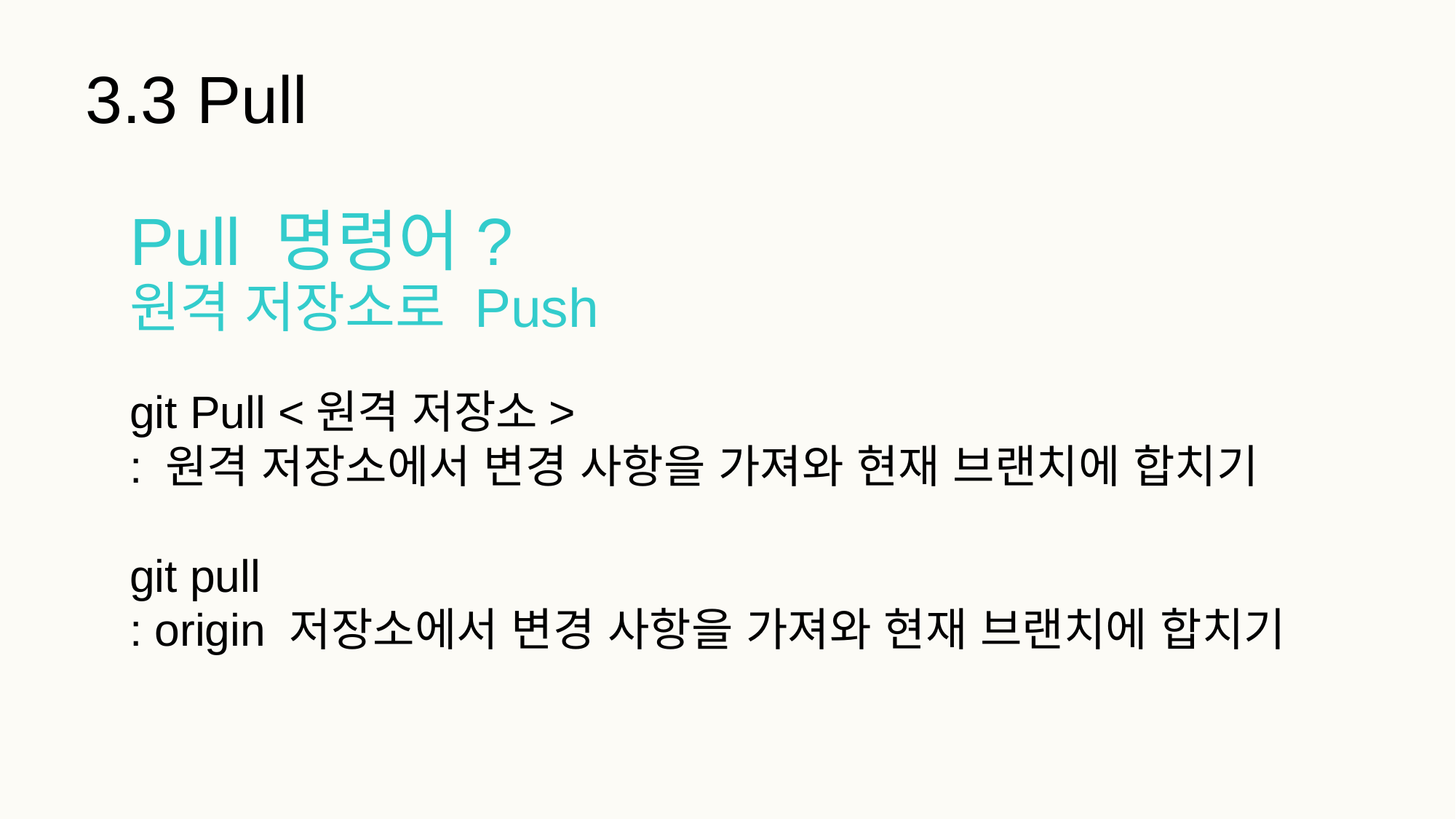

3.3 Pull
Pull 명령어?
원격 저장소로 Push
git Pull <원격 저장소>
: 원격 저장소에서 변경 사항을 가져와 현재 브랜치에 합치기

git pull
: origin 저장소에서 변경 사항을 가져와 현재 브랜치에 합치기